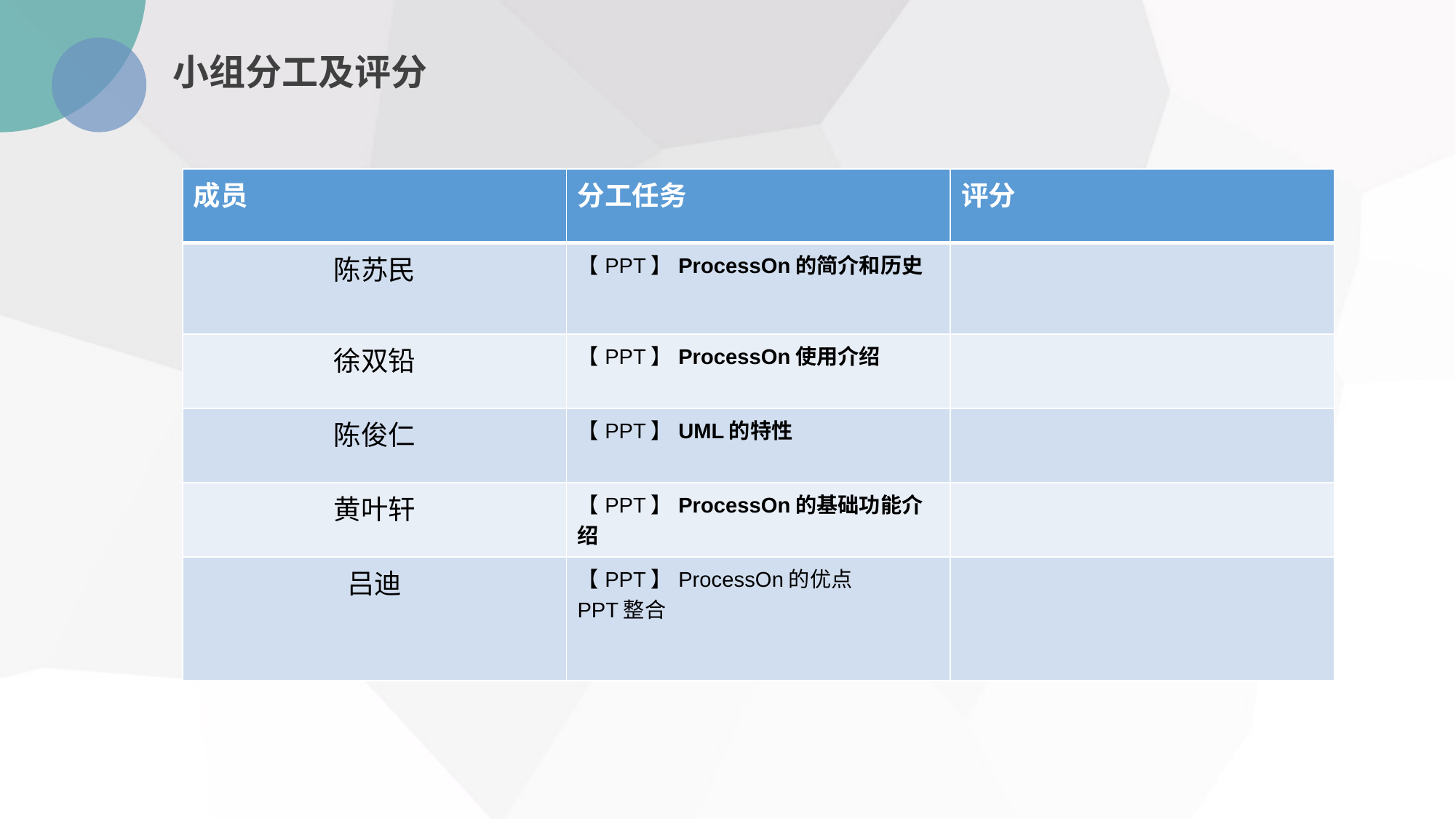

小组分工及评分
| 成员 | 分工任务 | 评分 |
| --- | --- | --- |
| 陈苏民 | 【PPT】ProcessOn的简介和历史 |  |
| 徐双铅 | 【PPT】ProcessOn使用介绍 |  |
| 陈俊仁 | 【PPT】UML的特性 |  |
| 黄叶轩 | 【PPT】ProcessOn的基础功能介绍 |  |
| 吕迪 | 【PPT】ProcessOn的优点 PPT整合 |  |